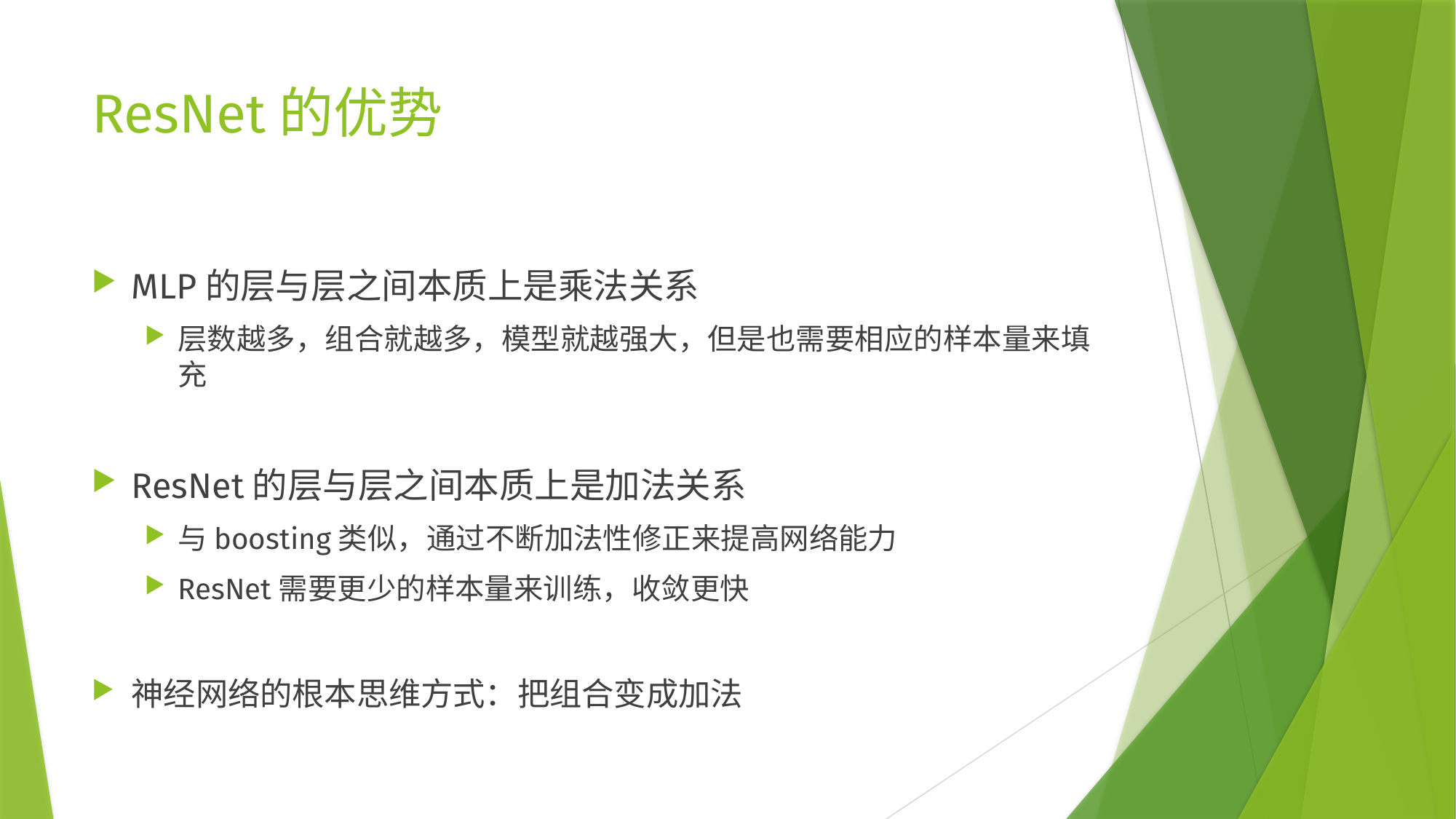

# ResNet的优势
MLP的层与层之间本质上是乘法关系
层数越多，组合就越多，模型就越强大，但是也需要相应的样本量来填充

ResNet的层与层之间本质上是加法关系
与boosting类似，通过不断加法性修正来提高网络能力
ResNet需要更少的样本量来训练，收敛更快

神经网络的根本思维方式：把组合变成加法